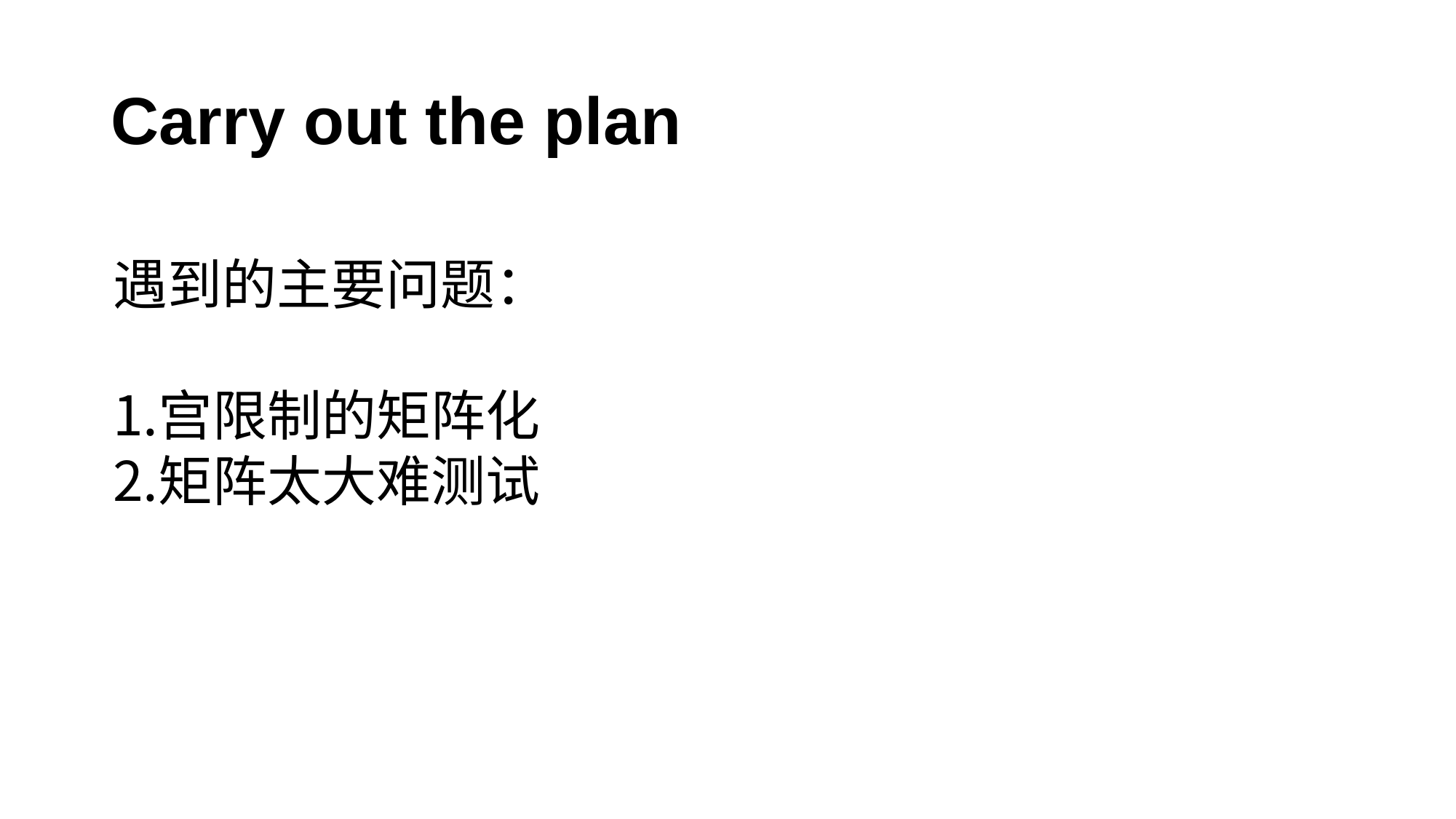

# Carry out the plan
遇到的主要问题：

宫限制的矩阵化
矩阵太大难测试